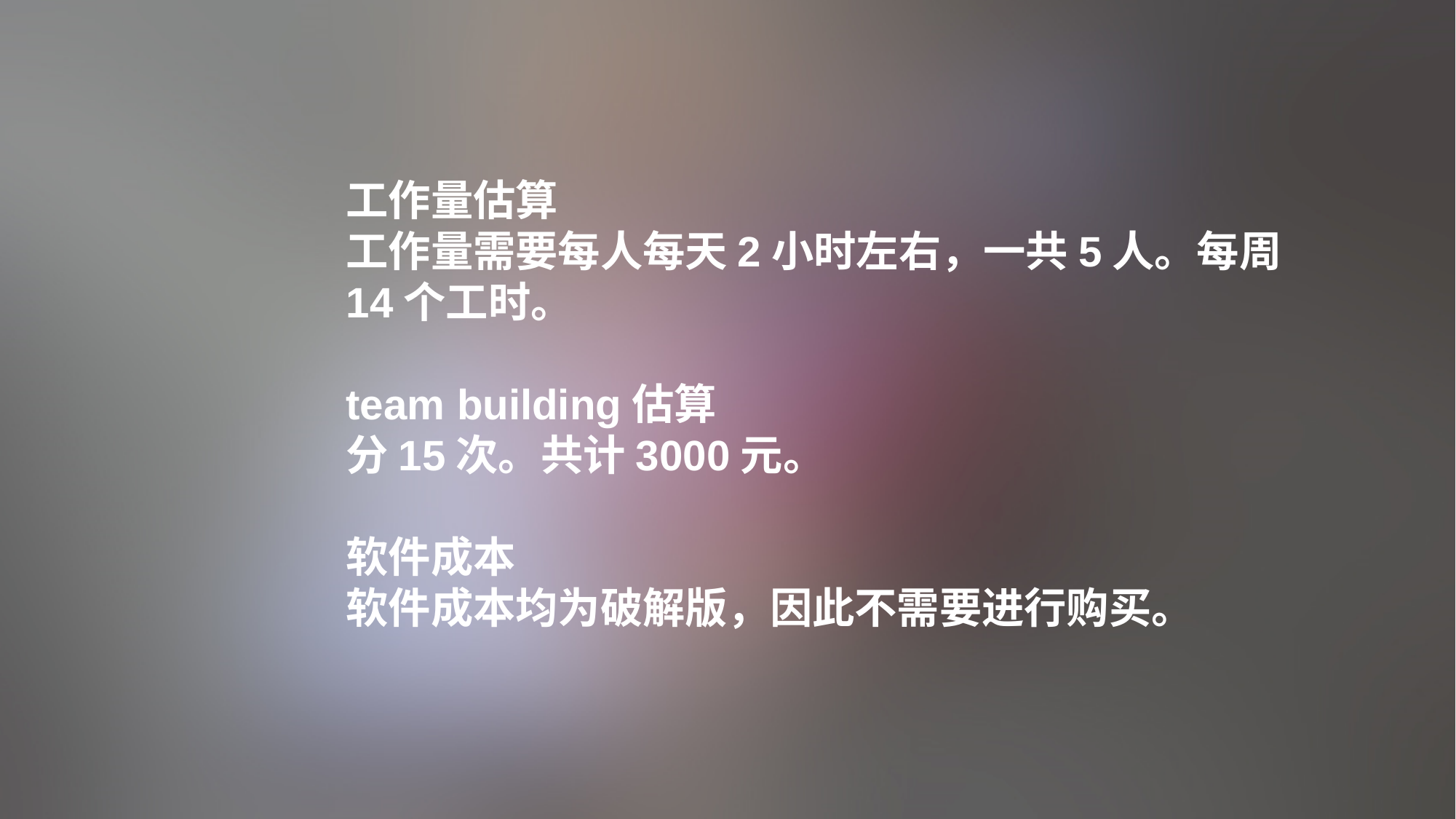

工作量估算
工作量需要每人每天2小时左右，一共5人。每周14个工时。

team building估算
分15次。共计3000元。

软件成本
软件成本均为破解版，因此不需要进行购买。